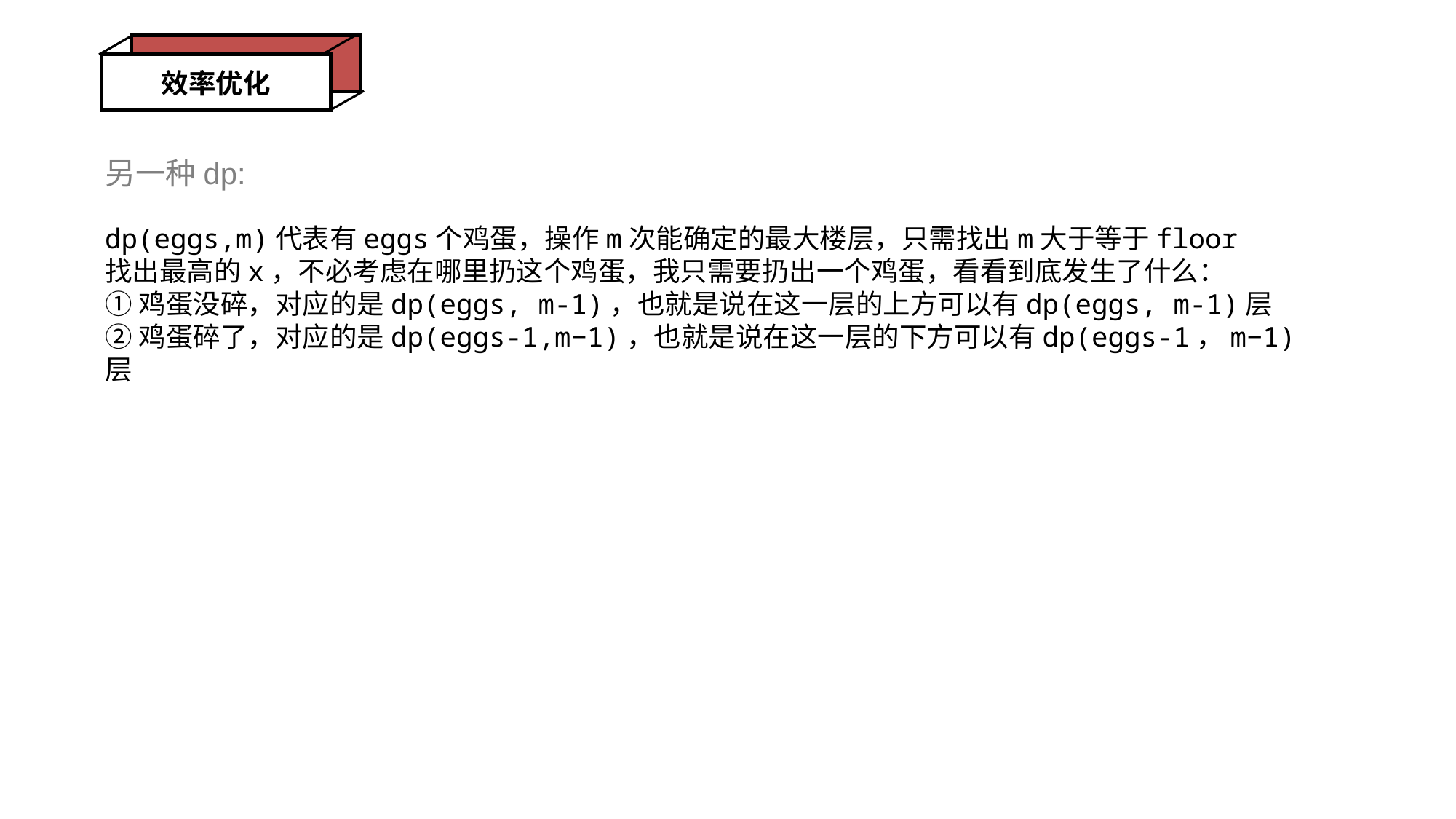

效率优化
另一种dp:

dp(eggs,m)代表有eggs个鸡蛋，操作m次能确定的最大楼层，只需找出m大于等于floor
找出最高的x，不必考虑在哪里扔这个鸡蛋，我只需要扔出一个鸡蛋，看看到底发生了什么：
①鸡蛋没碎，对应的是dp(eggs, m-1)，也就是说在这一层的上方可以有dp(eggs, m-1)层
②鸡蛋碎了，对应的是dp(eggs-1,m−1)，也就是说在这一层的下方可以有dp(eggs-1，m−1)层